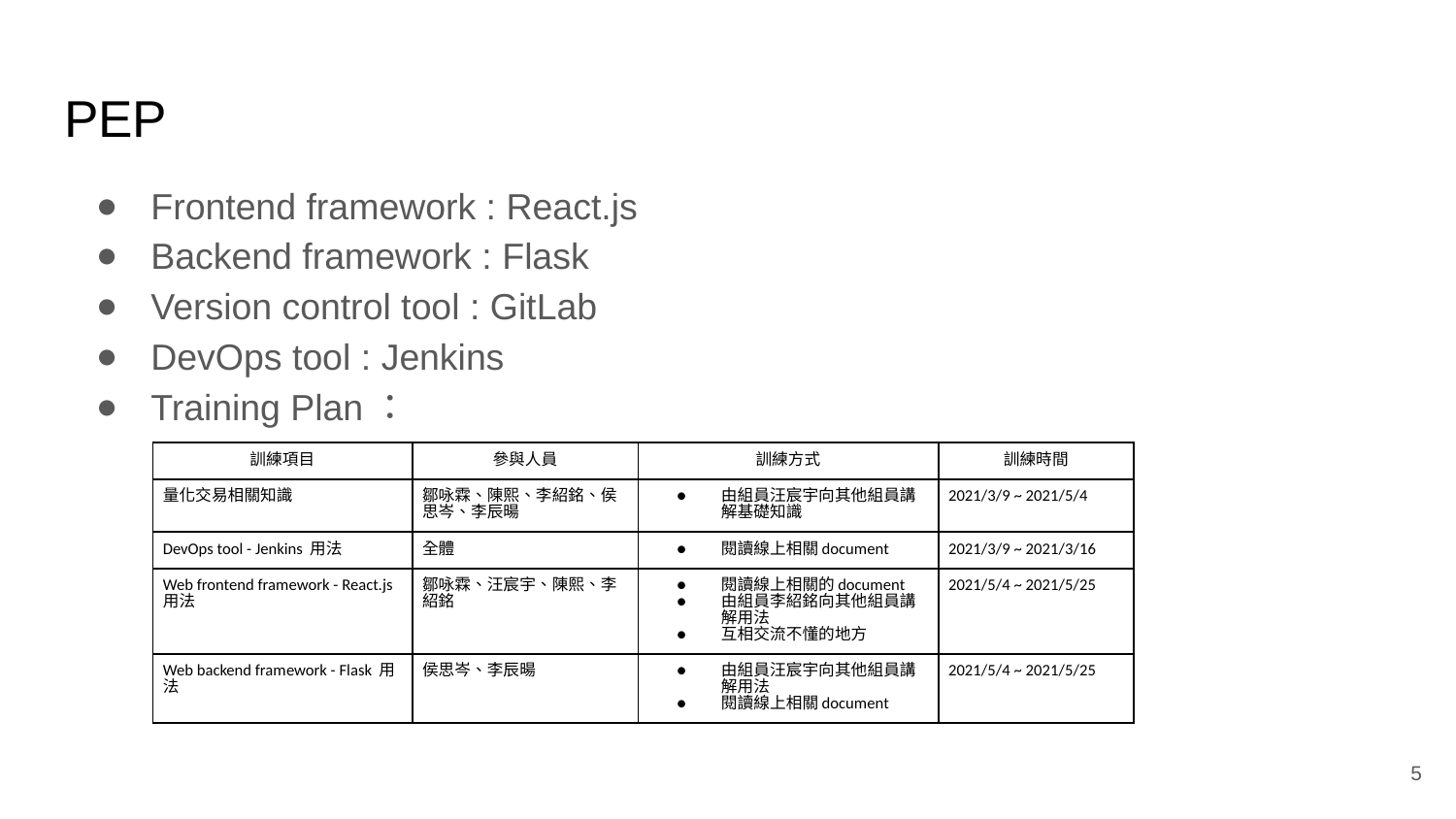

# PEP
Frontend framework : React.js
Backend framework : Flask
Version control tool : GitLab
DevOps tool : Jenkins
Training Plan：
| 訓練項目 | 參與人員 | 訓練方式 | 訓練時間 |
| --- | --- | --- | --- |
| 量化交易相關知識 | 鄒咏霖、陳熙、李紹銘、侯思岑、李辰暘 | 由組員汪宸宇向其他組員講解基礎知識 | 2021/3/9 ~ 2021/5/4 |
| DevOps tool - Jenkins 用法 | 全體 | 閱讀線上相關document | 2021/3/9 ~ 2021/3/16 |
| Web frontend framework - React.js 用法 | 鄒咏霖、汪宸宇、陳熙、李紹銘 | 閱讀線上相關的document 由組員李紹銘向其他組員講解用法 互相交流不懂的地方 | 2021/5/4 ~ 2021/5/25 |
| Web backend framework - Flask 用法 | 侯思岑、李辰暘 | 由組員汪宸宇向其他組員講解用法 閱讀線上相關document | 2021/5/4 ~ 2021/5/25 |
5